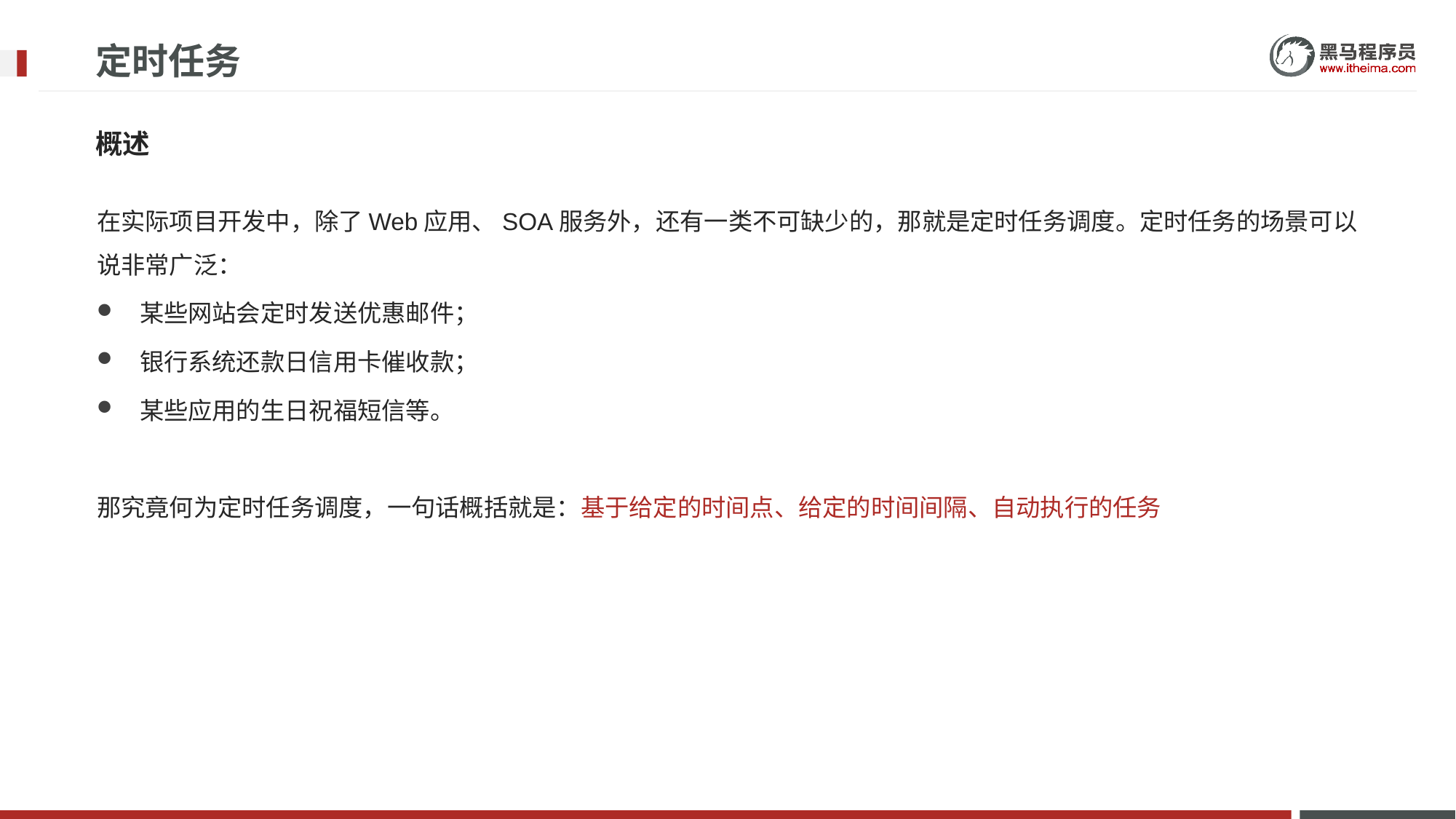

# 定时任务
概述
在实际项目开发中，除了Web应用、SOA服务外，还有一类不可缺少的，那就是定时任务调度。定时任务的场景可以说非常广泛：
某些网站会定时发送优惠邮件；
银行系统还款日信用卡催收款；
某些应用的生日祝福短信等。

那究竟何为定时任务调度，一句话概括就是：基于给定的时间点、给定的时间间隔、自动执行的任务